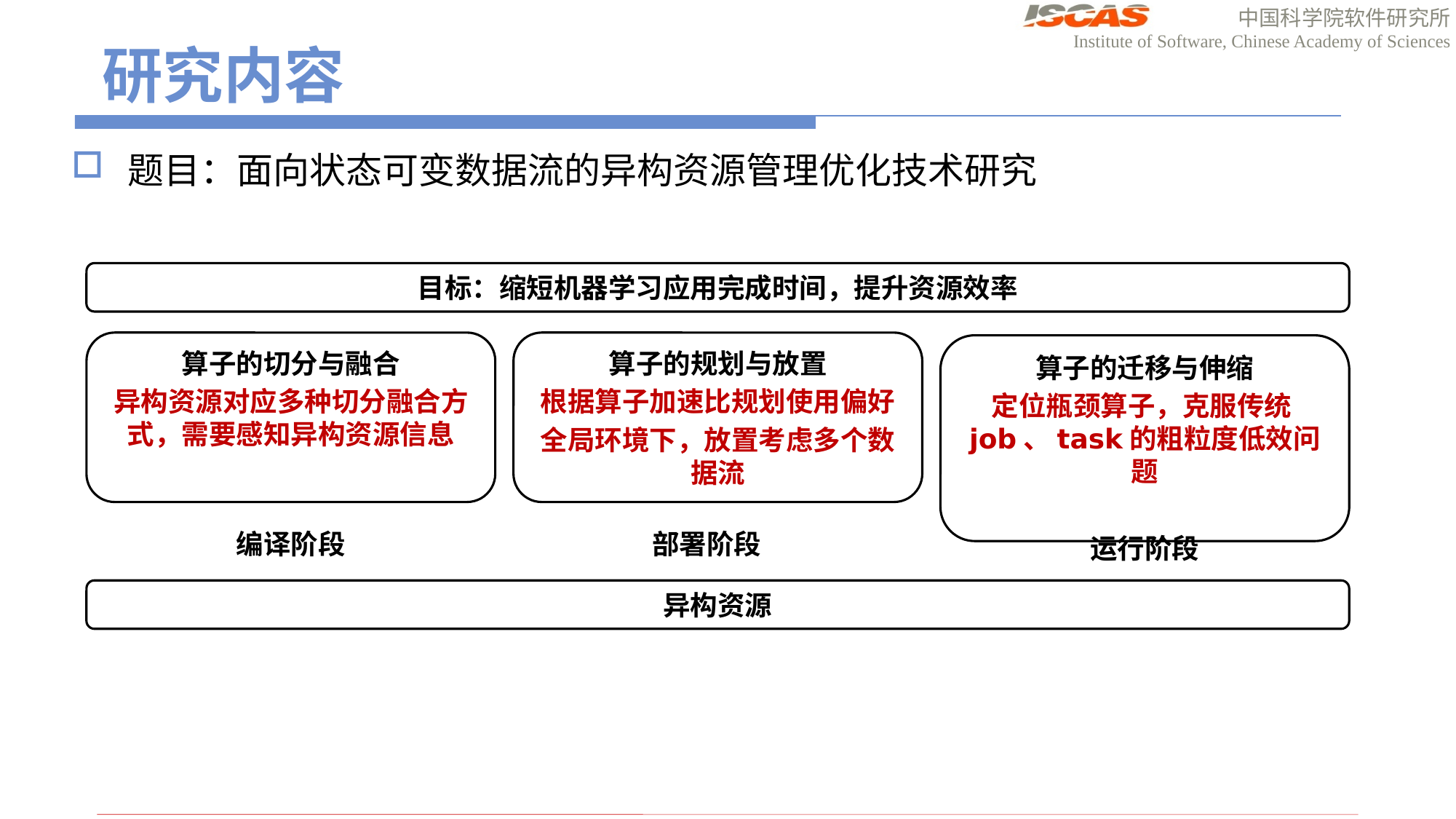

# 研究内容
题目：面向状态可变数据流的异构资源管理优化技术研究
目标：缩短机器学习应用完成时间，提升资源效率
算子的切分与融合
异构资源对应多种切分融合方式，需要感知异构资源信息

算子的规划与放置
根据算子加速比规划使用偏好
全局环境下，放置考虑多个数据流
算子的迁移与伸缩
定位瓶颈算子，克服传统job、task的粗粒度低效问题

编译阶段
部署阶段
运行阶段
异构资源